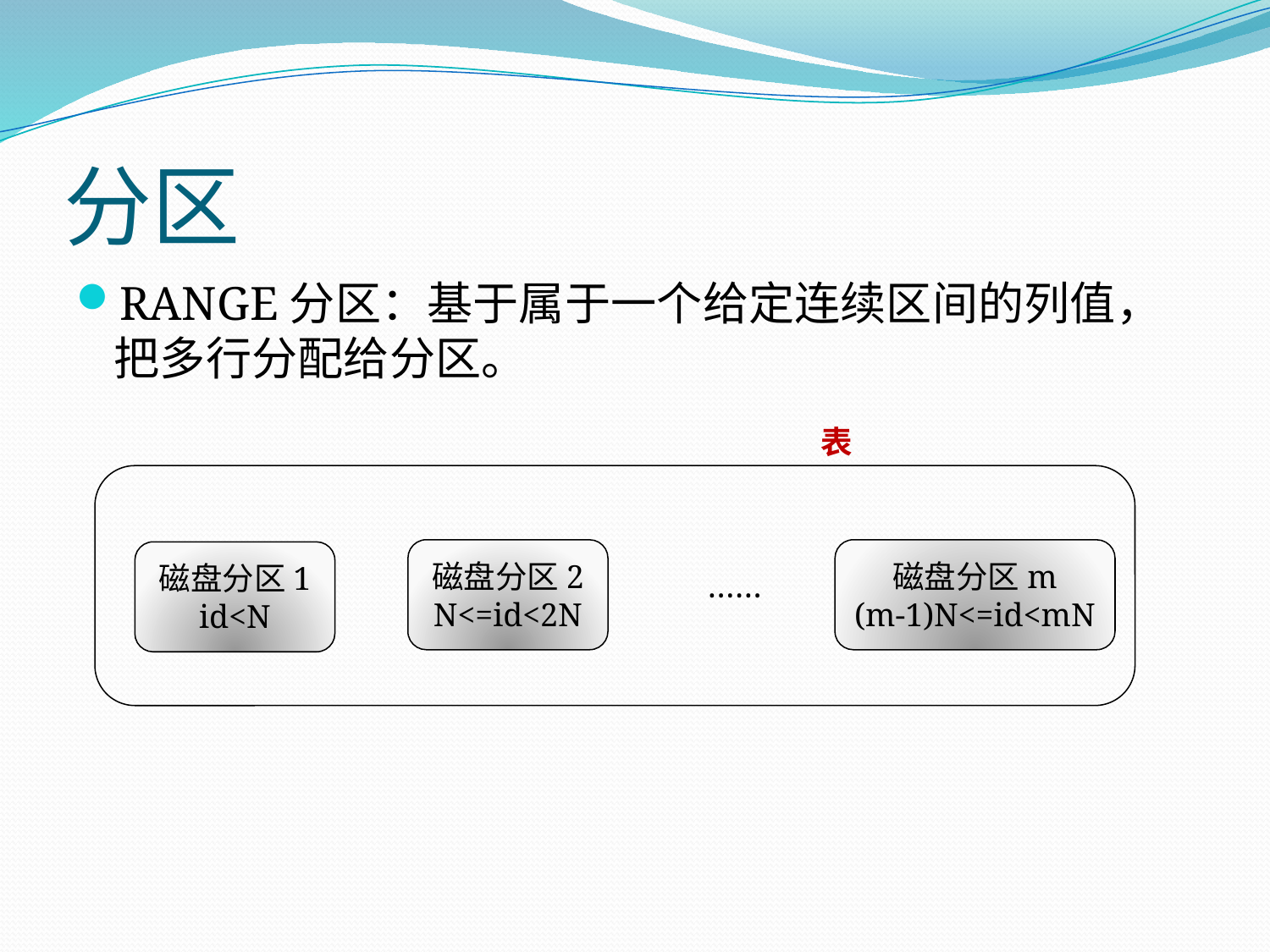

# 分区
RANGE分区：基于属于一个给定连续区间的列值，把多行分配给分区。
表

磁盘分区2
N<=id<2N
磁盘分区m
(m-1)N<=id<mN
磁盘分区1
id<N
……